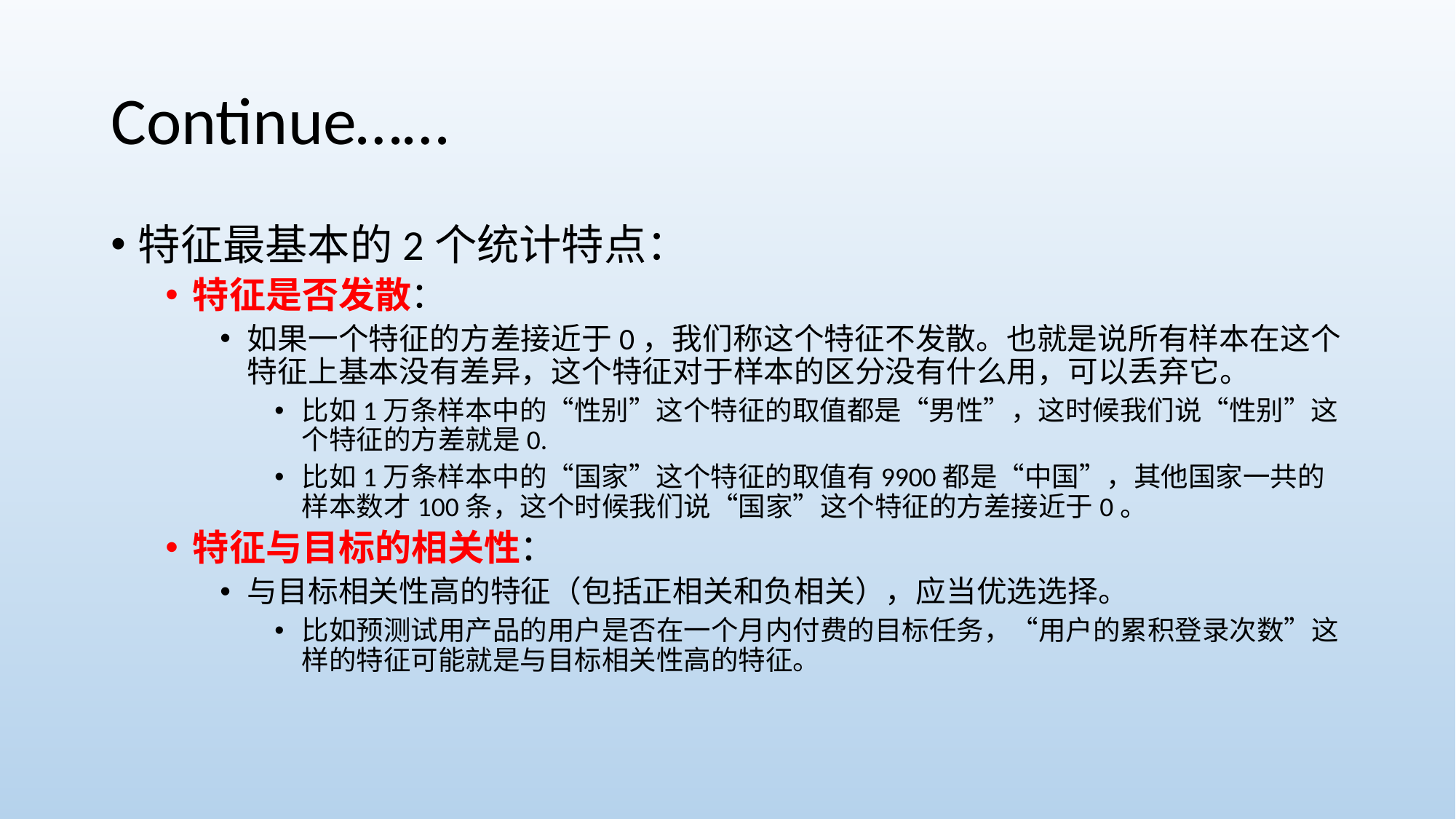

# Continue……
特征最基本的2个统计特点：
特征是否发散：
如果一个特征的方差接近于0，我们称这个特征不发散。也就是说所有样本在这个特征上基本没有差异，这个特征对于样本的区分没有什么用，可以丢弃它。
比如1万条样本中的“性别”这个特征的取值都是“男性”，这时候我们说“性别”这个特征的方差就是0.
比如1万条样本中的“国家”这个特征的取值有9900都是“中国”，其他国家一共的样本数才100条，这个时候我们说“国家”这个特征的方差接近于0。
特征与目标的相关性：
与目标相关性高的特征（包括正相关和负相关），应当优选选择。
比如预测试用产品的用户是否在一个月内付费的目标任务，“用户的累积登录次数”这样的特征可能就是与目标相关性高的特征。